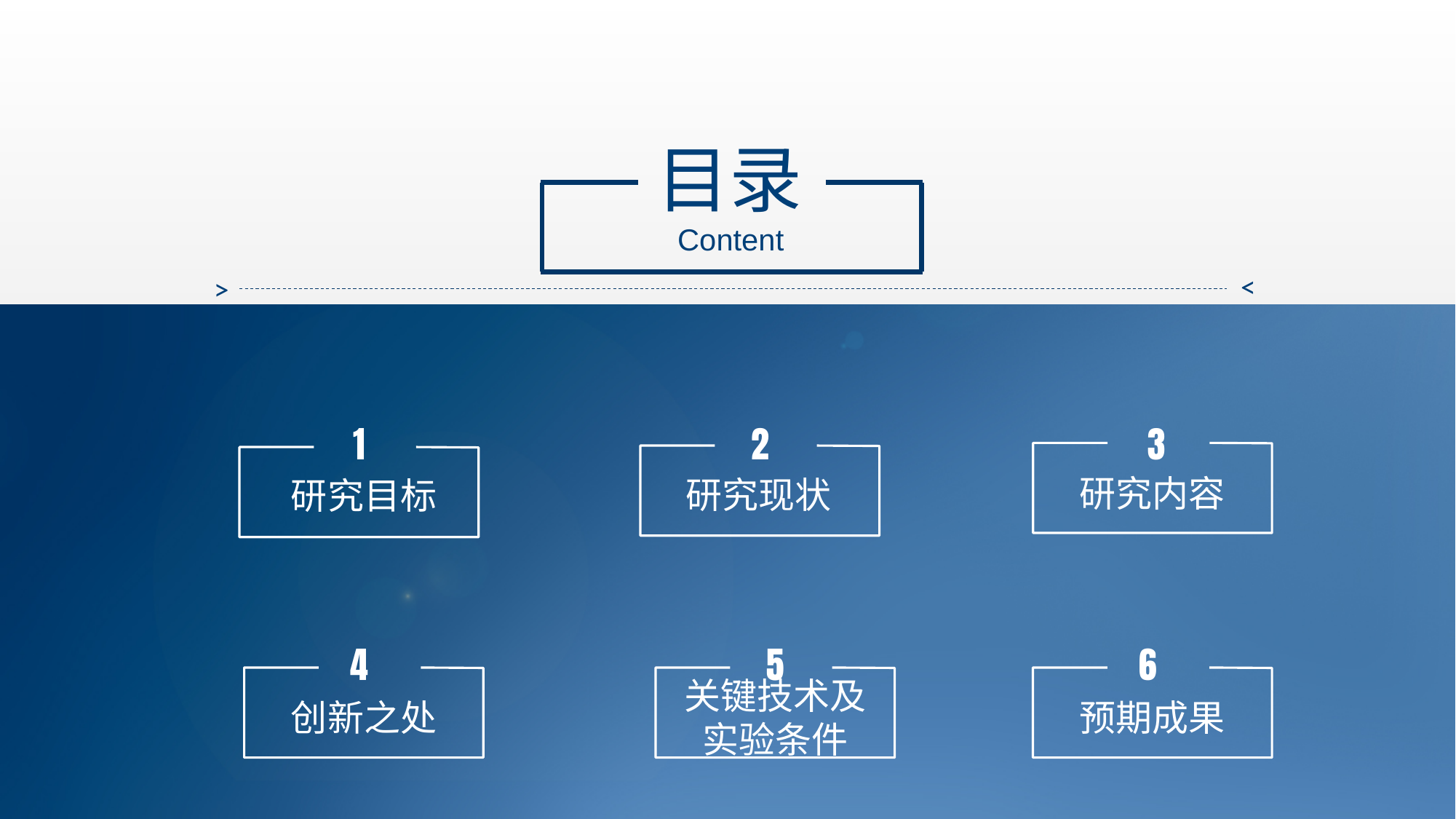

目录
Content
>
>
1
2
3

研究内容
研究现状
研究目标
4
5
6
创新之处
关键技术及实验条件
预期成果